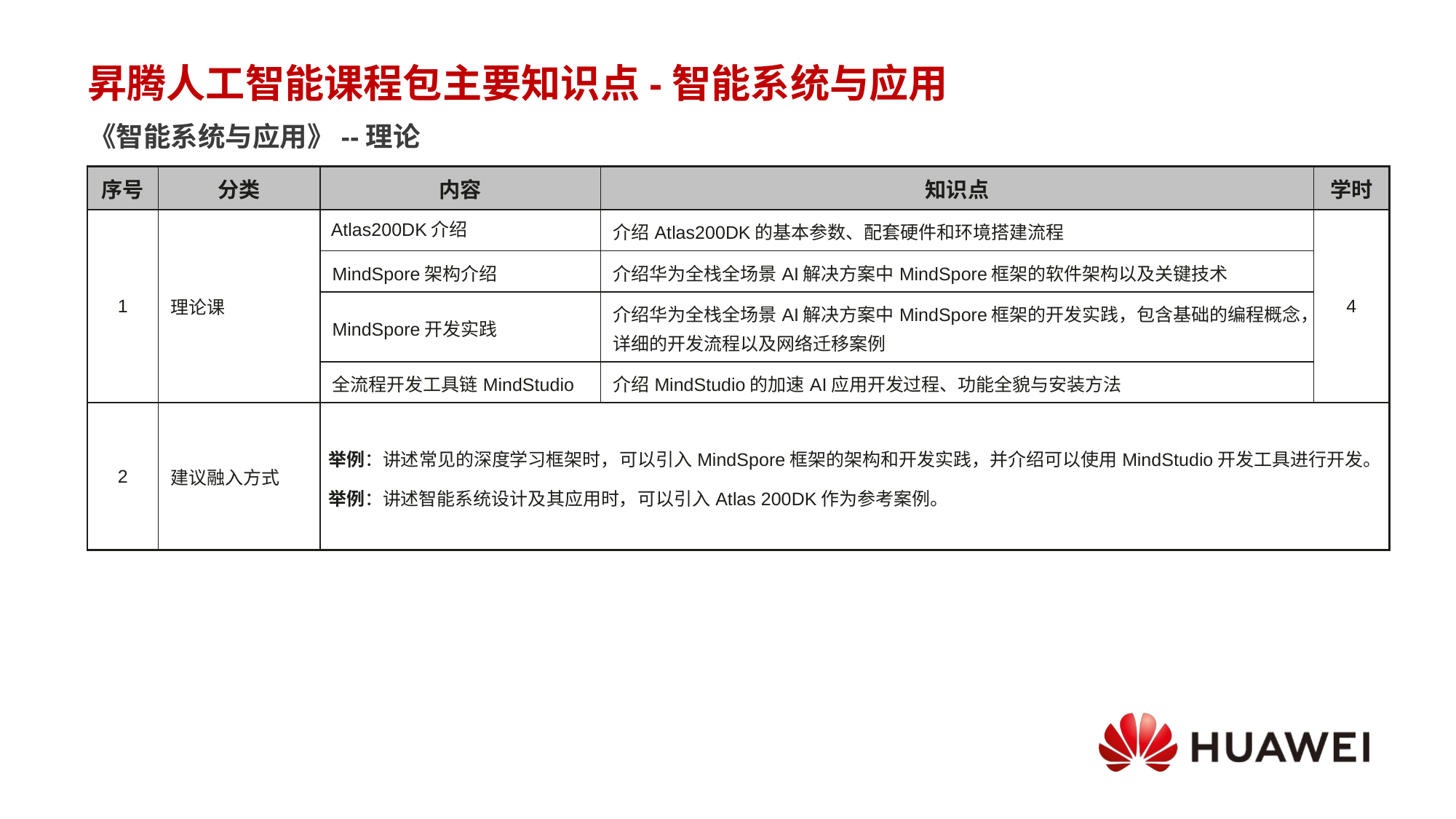

# 昇腾人工智能课程包主要知识点-智能系统与应用
《智能系统与应用》--理论
| 序号 | 分类 | 内容 | 知识点 | 学时 |
| --- | --- | --- | --- | --- |
| 1 | 理论课 | Atlas200DK介绍 | 介绍Atlas200DK的基本参数、配套硬件和环境搭建流程 | 4 |
|  |  | MindSpore架构介绍 | 介绍华为全栈全场景AI解决方案中MindSpore框架的软件架构以及关键技术 |  |
|  |  | MindSpore开发实践 | 介绍华为全栈全场景AI解决方案中MindSpore框架的开发实践，包含基础的编程概念，详细的开发流程以及网络迁移案例 |  |
|  |  | 全流程开发工具链MindStudio | 介绍MindStudio的加速AI应用开发过程、功能全貌与安装方法 |  |
| 2 | 建议融入方式 | 举例：讲述常见的深度学习框架时，可以引入MindSpore框架的架构和开发实践，并介绍可以使用MindStudio开发工具进行开发。 举例：讲述智能系统设计及其应用时，可以引入Atlas 200DK作为参考案例。 |  |  |